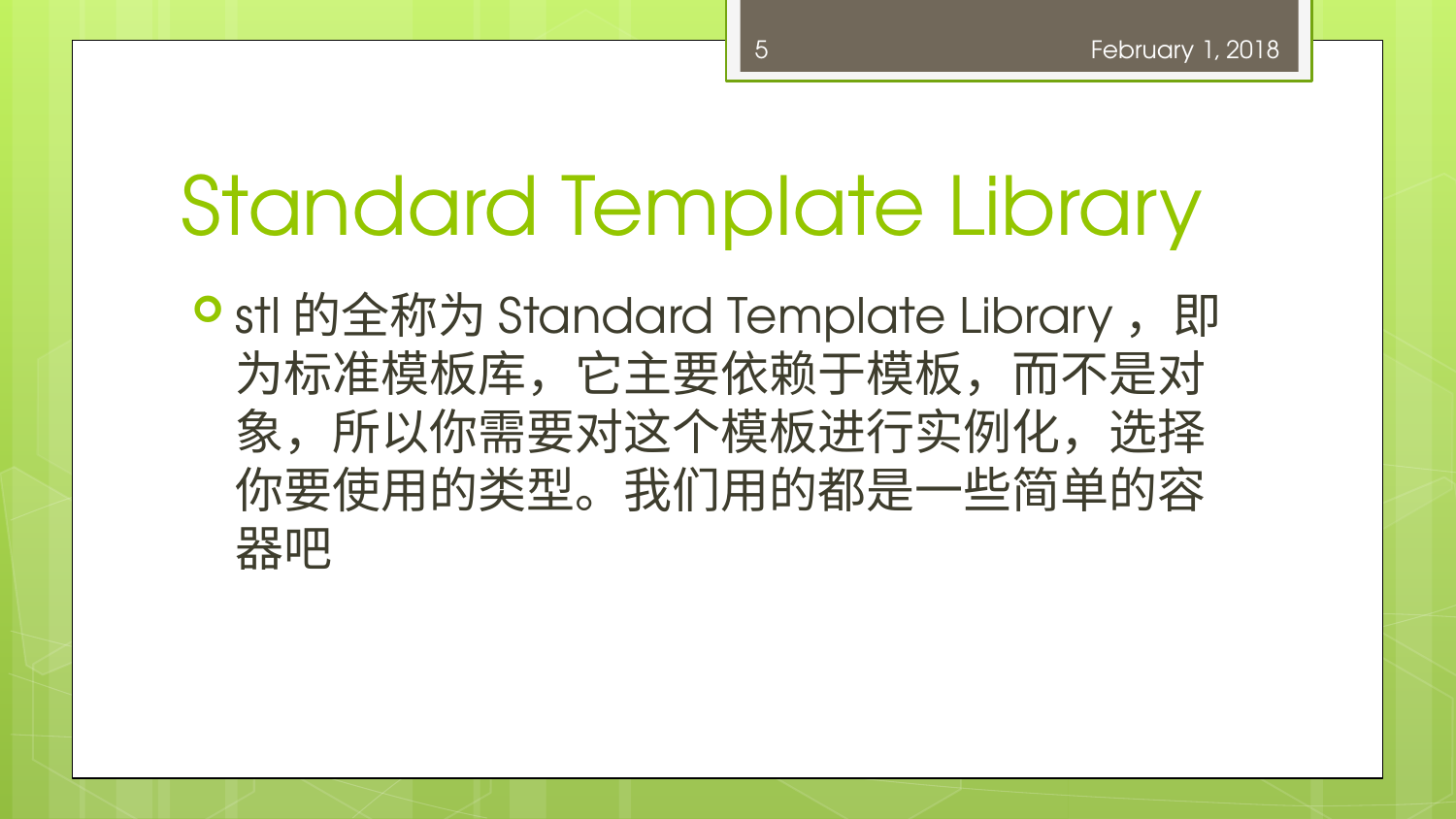

5
February 1, 2018
# Standard Template Library
stl的全称为Standard Template Library，即为标准模板库，它主要依赖于模板，而不是对象，所以你需要对这个模板进行实例化，选择你要使用的类型。我们用的都是一些简单的容器吧